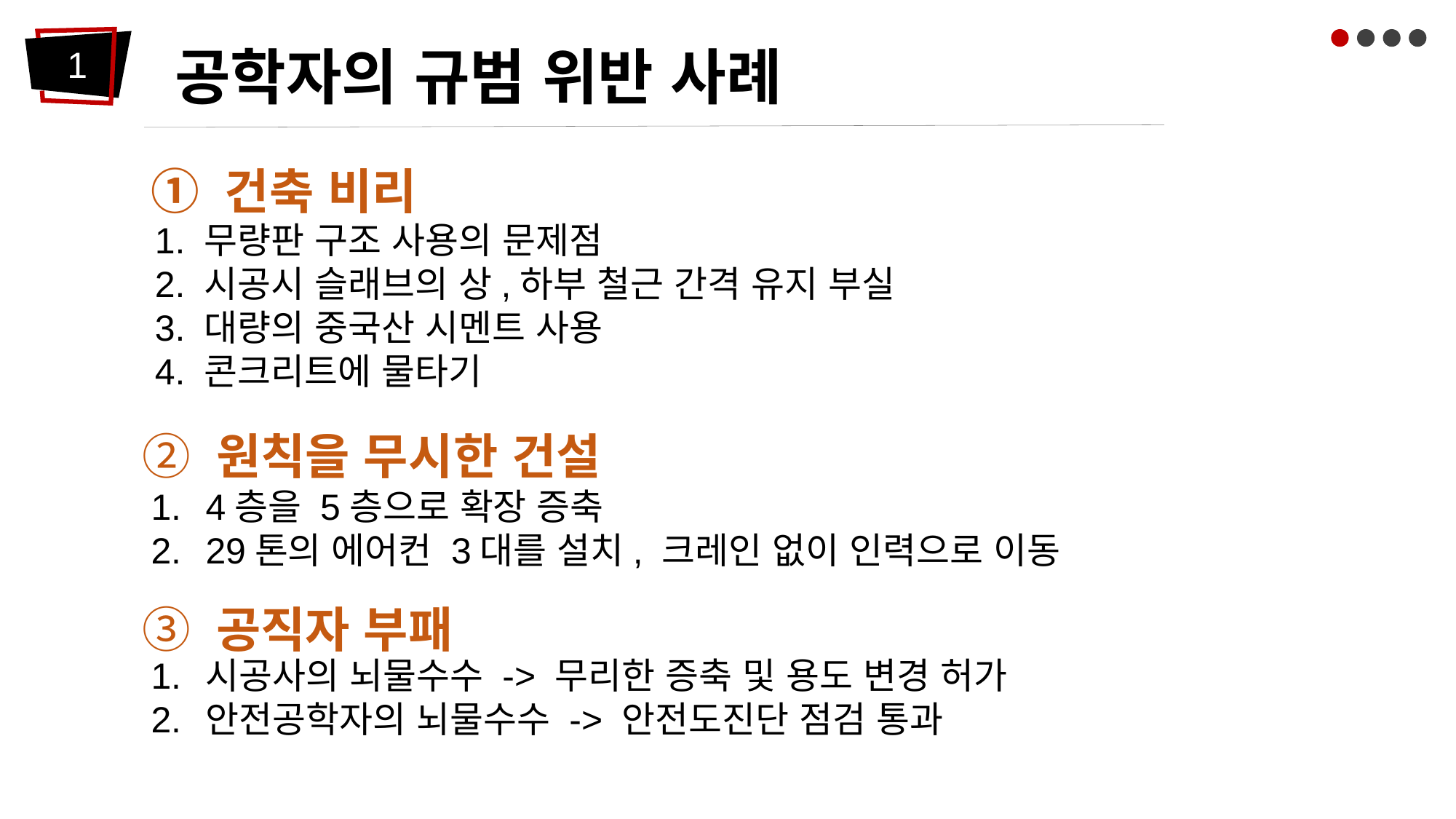

공학자의 규범 위반 사례
1
① 건축 비리
1. 무량판 구조 사용의 문제점
2. 시공시 슬래브의 상,하부 철근 간격 유지 부실
3. 대량의 중국산 시멘트 사용
4. 콘크리트에 물타기
② 원칙을 무시한 건설
4층을 5층으로 확장 증축
29톤의 에어컨 3대를 설치, 크레인 없이 인력으로 이동
③ 공직자 부패
시공사의 뇌물수수 -> 무리한 증축 및 용도 변경 허가
안전공학자의 뇌물수수 -> 안전도진단 점검 통과